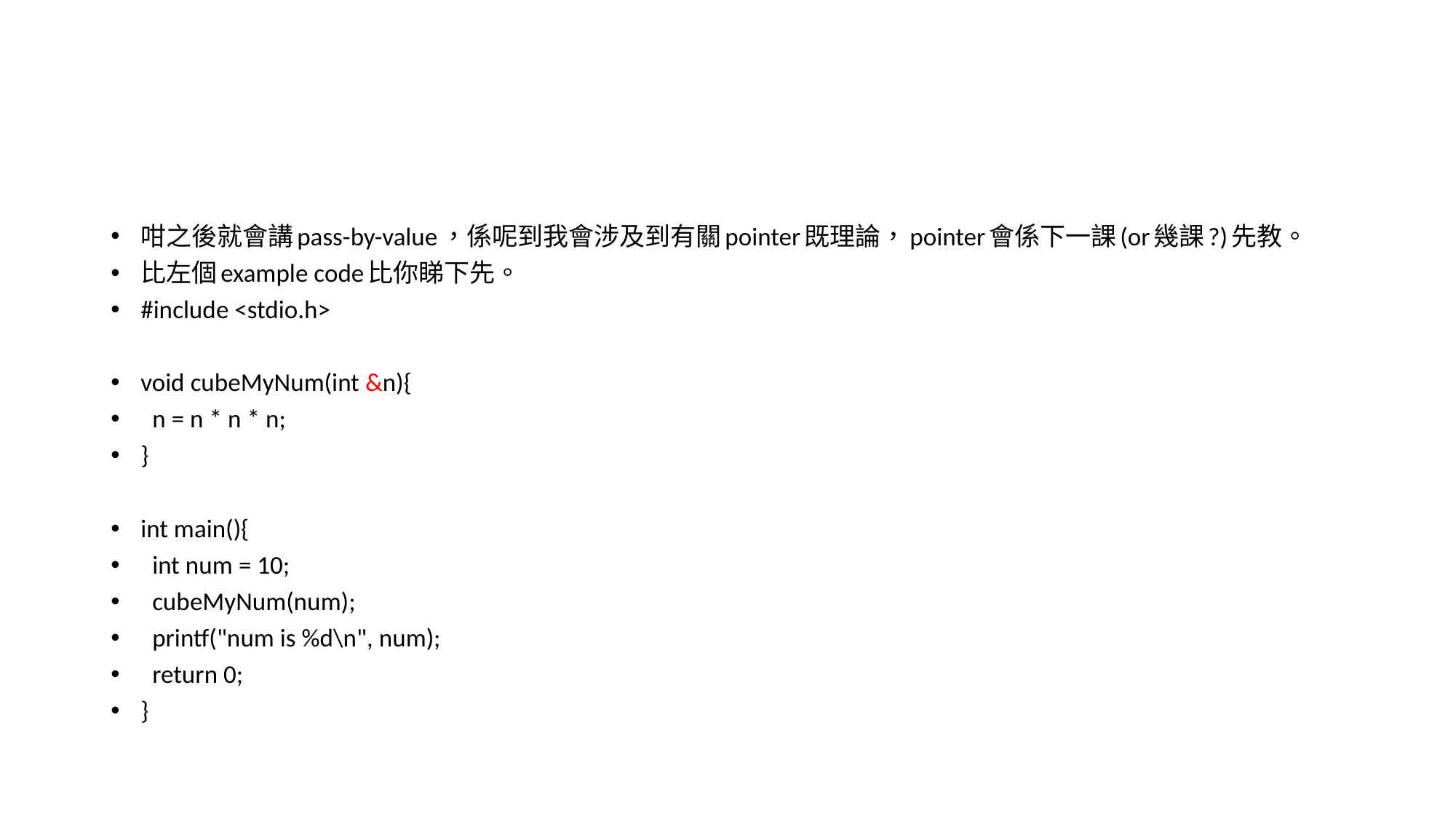

#
咁之後就會講pass-by-value，係呢到我會涉及到有關pointer既理論，pointer會係下一課(or幾課?)先教。
比左個example code比你睇下先。
#include <stdio.h>

void cubeMyNum(int &n){
  n = n * n * n;
}

int main(){
  int num = 10;
  cubeMyNum(num);
  printf("num is %d\n", num);
  return 0;
}